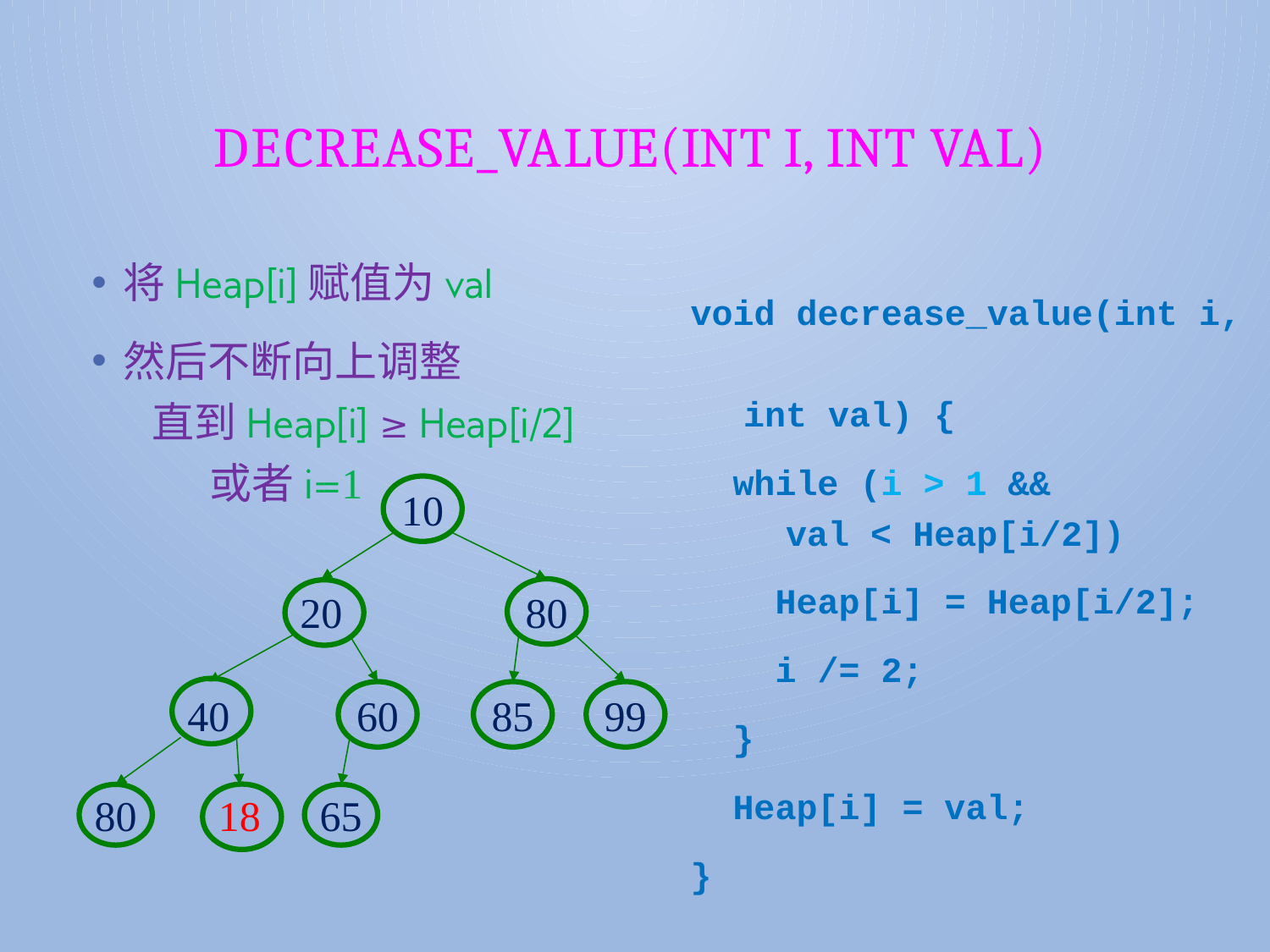

# Decrease_Value(int I, int val)
将Heap[i]赋值为val
然后不断向上调整
   直到Heap[i] ≥ Heap[i/2]
      或者i=1
void decrease_value(int i,
 int val) {
  while (i > 1 &&
   val < Heap[i/2])
    Heap[i] = Heap[i/2];
    i /= 2;
  }
  Heap[i] = val;
}
10
20
80

40
60
85
99

80
18
65